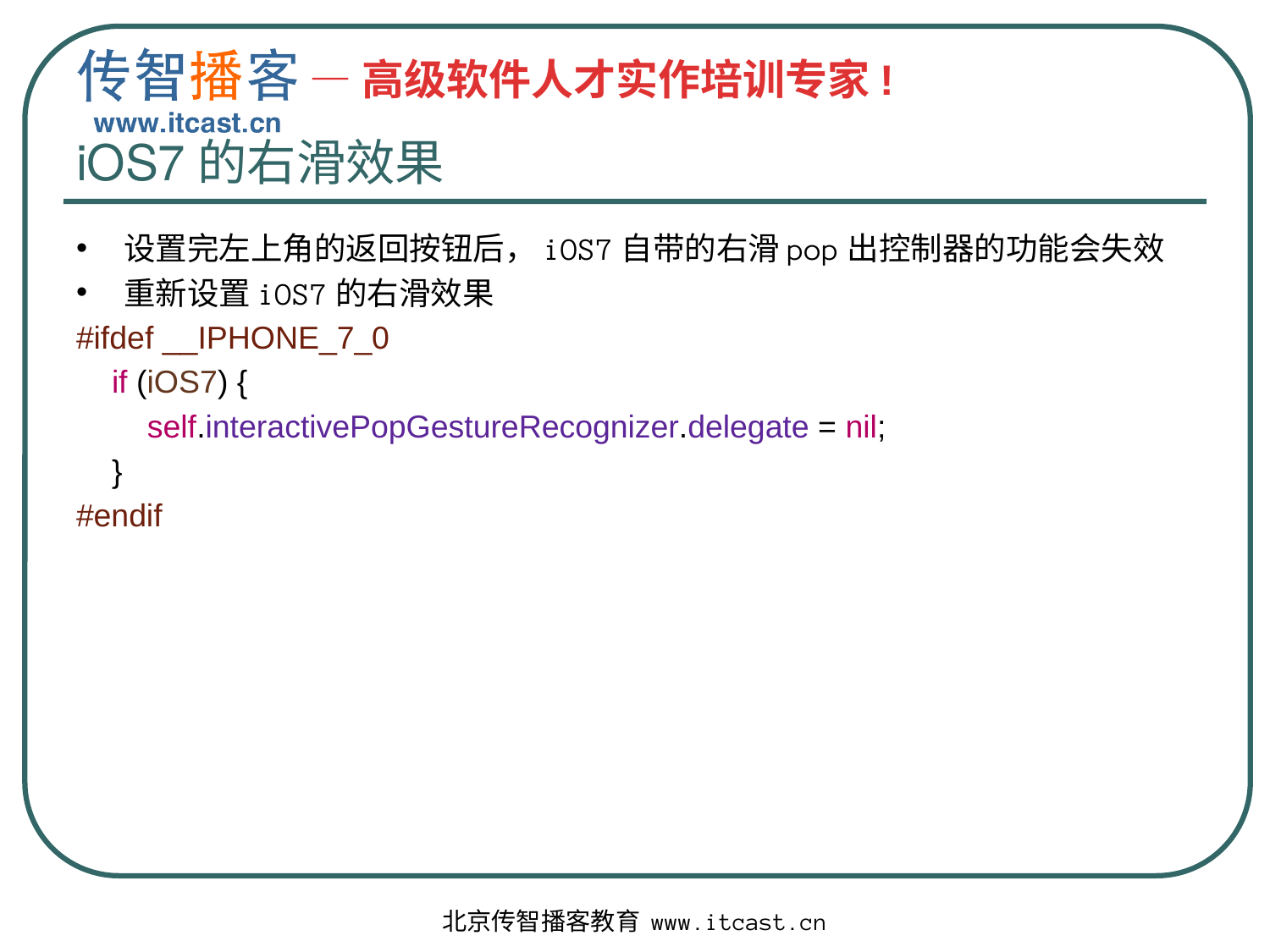

# iOS7的右滑效果
设置完左上角的返回按钮后，iOS7自带的右滑pop出控制器的功能会失效
重新设置iOS7的右滑效果
#ifdef __IPHONE_7_0
    if (iOS7) {
        self.interactivePopGestureRecognizer.delegate = nil;
    }
#endif